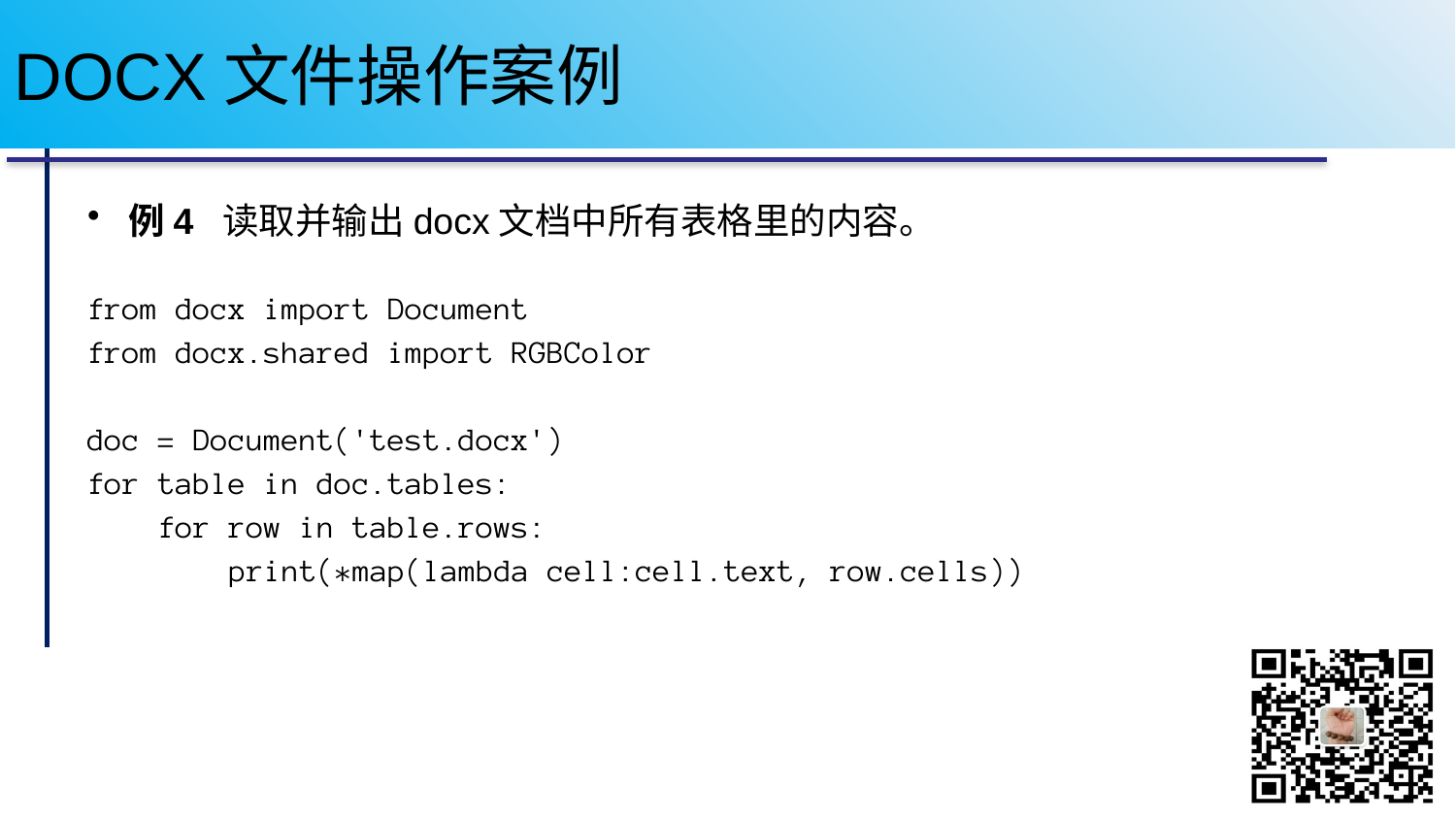

# DOCX文件操作案例
例4  读取并输出docx文档中所有表格里的内容。

from docx import Document
from docx.shared import RGBColor

doc = Document('test.docx')
for table in doc.tables:
    for row in table.rows:
        print(*map(lambda cell:cell.text, row.cells))